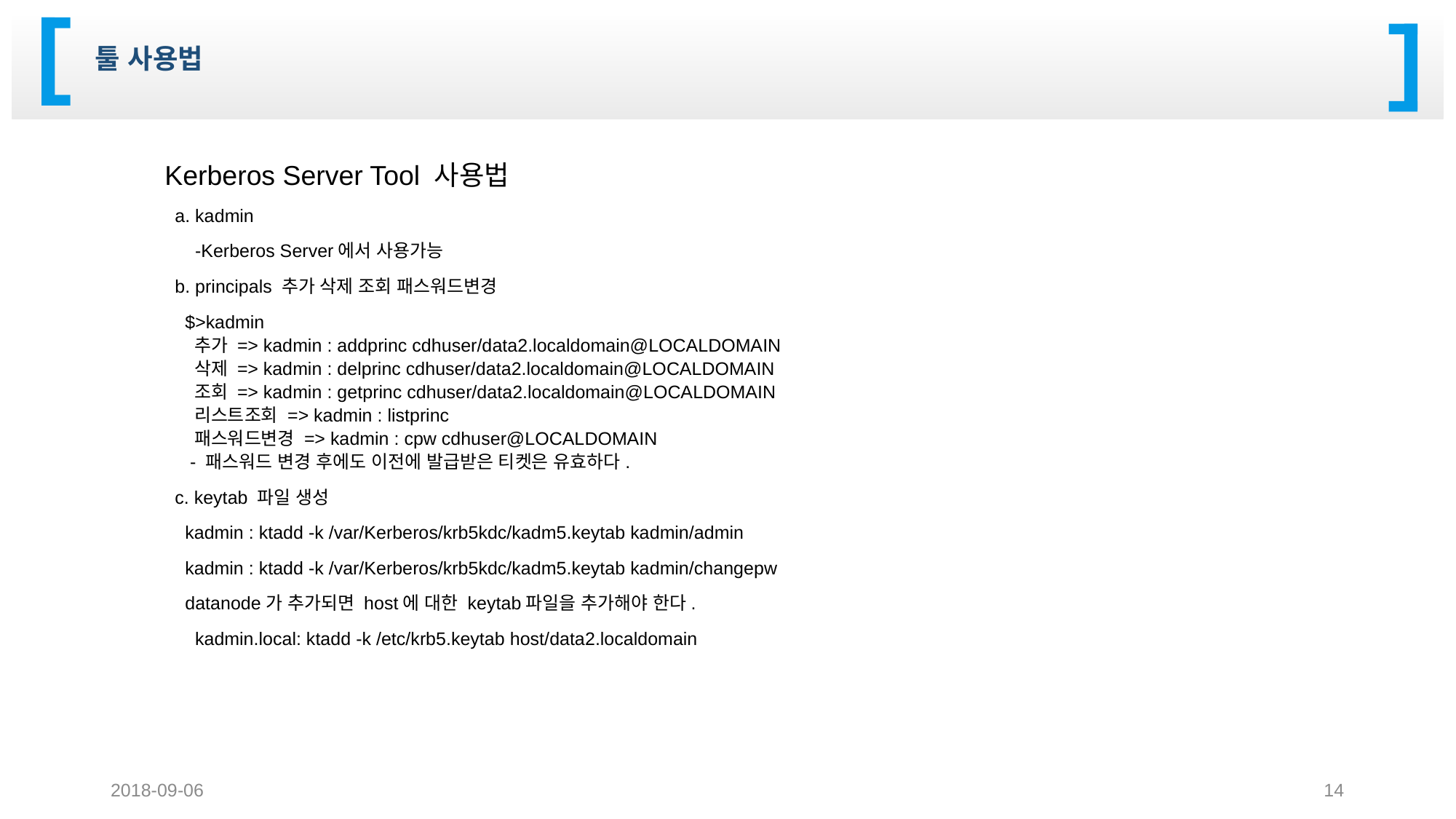

툴 사용법
Kerberos Server Tool 사용법
  a. kadmin
-Kerberos Server에서 사용가능
  b. principals 추가 삭제 조회 패스워드변경
    $>kadmin
  추가 => kadmin : addprinc cdhuser/data2.localdomain@LOCALDOMAIN
  삭제 => kadmin : delprinc cdhuser/data2.localdomain@LOCALDOMAIN
  조회 => kadmin : getprinc cdhuser/data2.localdomain@LOCALDOMAIN
  리스트조회 => kadmin : listprinc
  패스워드변경 => kadmin : cpw cdhuser@LOCALDOMAIN
  - 패스워드 변경 후에도 이전에 발급받은 티켓은 유효하다.
  c. keytab 파일 생성
    kadmin : ktadd -k /var/Kerberos/krb5kdc/kadm5.keytab kadmin/admin
    kadmin : ktadd -k /var/Kerberos/krb5kdc/kadm5.keytab kadmin/changepw
    datanode가 추가되면 host에 대한 keytab파일을 추가해야 한다.
kadmin.local: ktadd -k /etc/krb5.keytab host/data2.localdomain